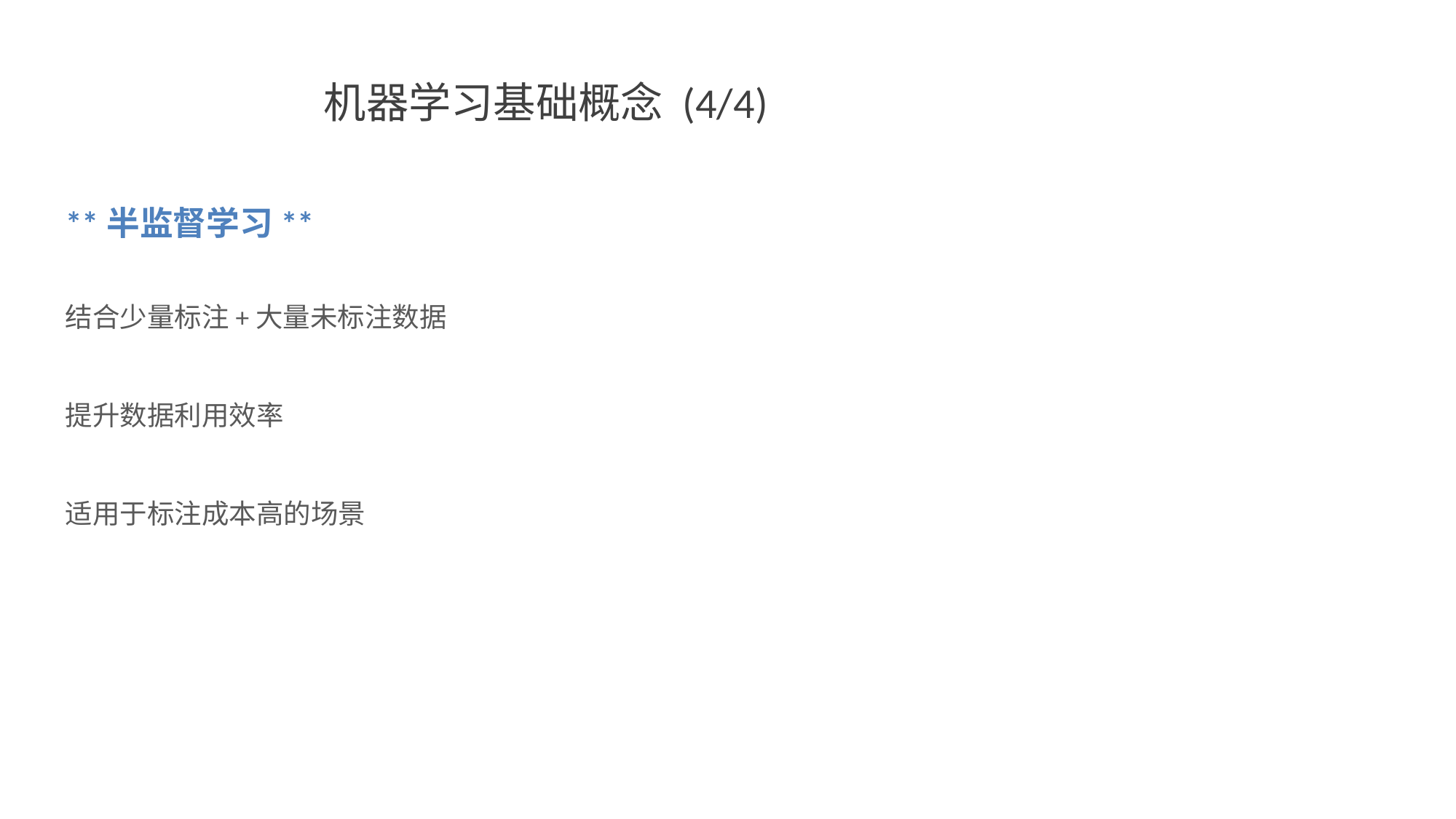

# 机器学习基础概念 (4/4)

**半监督学习**

结合少量标注+大量未标注数据

提升数据利用效率

适用于标注成本高的场景